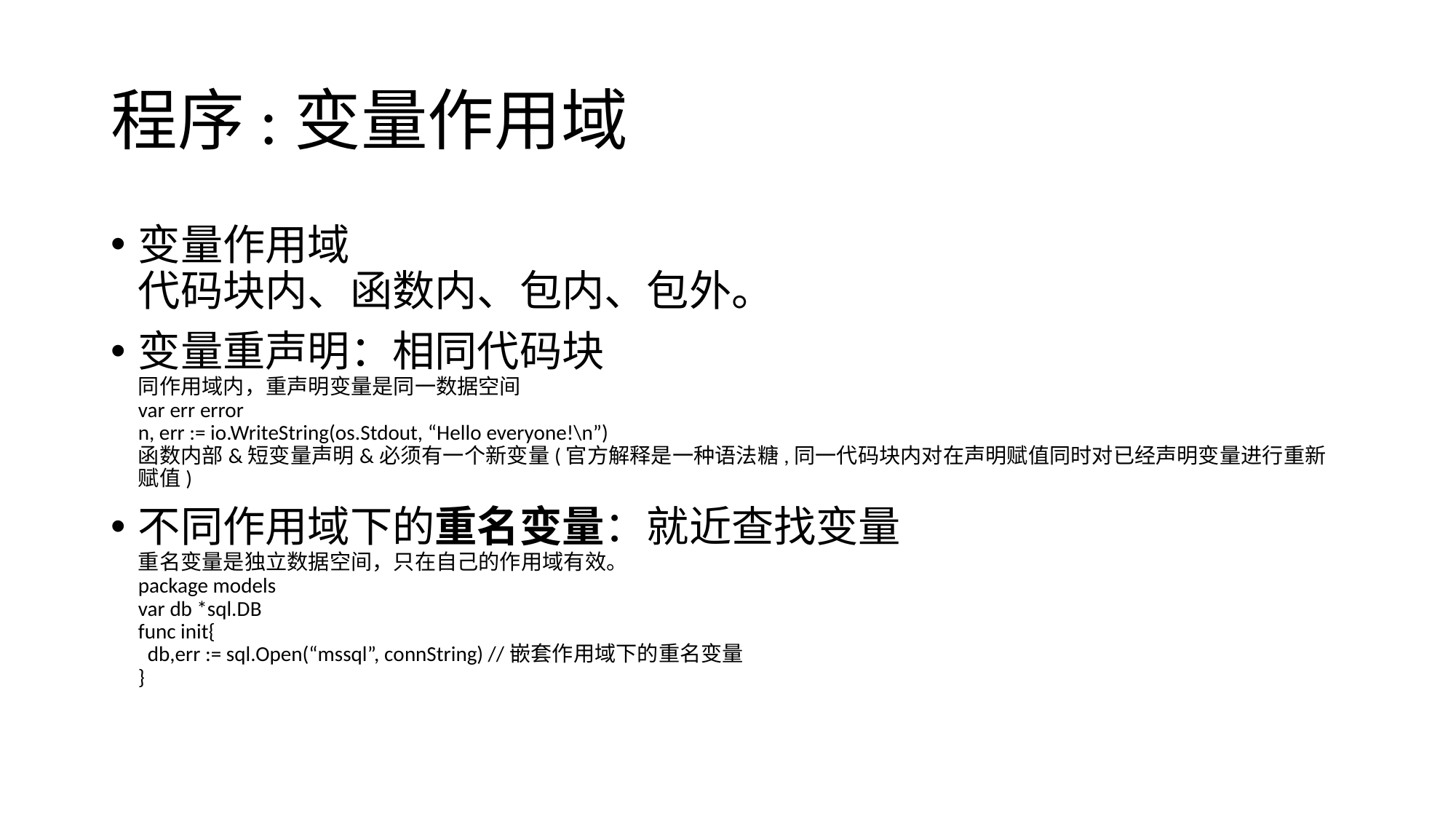

# 程序:变量作用域
变量作用域
代码块内、函数内、包内、包外。
变量重声明：相同代码块
同作用域内，重声明变量是同一数据空间
var err error
n, err := io.WriteString(os.Stdout, “Hello everyone!\n”)
函数内部&短变量声明&必须有一个新变量(官方解释是一种语法糖,同一代码块内对在声明赋值同时对已经声明变量进行重新赋值)
不同作用域下的重名变量：就近查找变量
重名变量是独立数据空间，只在自己的作用域有效。
package models
var db *sql.DB
func init{
  db,err := sql.Open(“mssql”, connString) //嵌套作用域下的重名变量
}